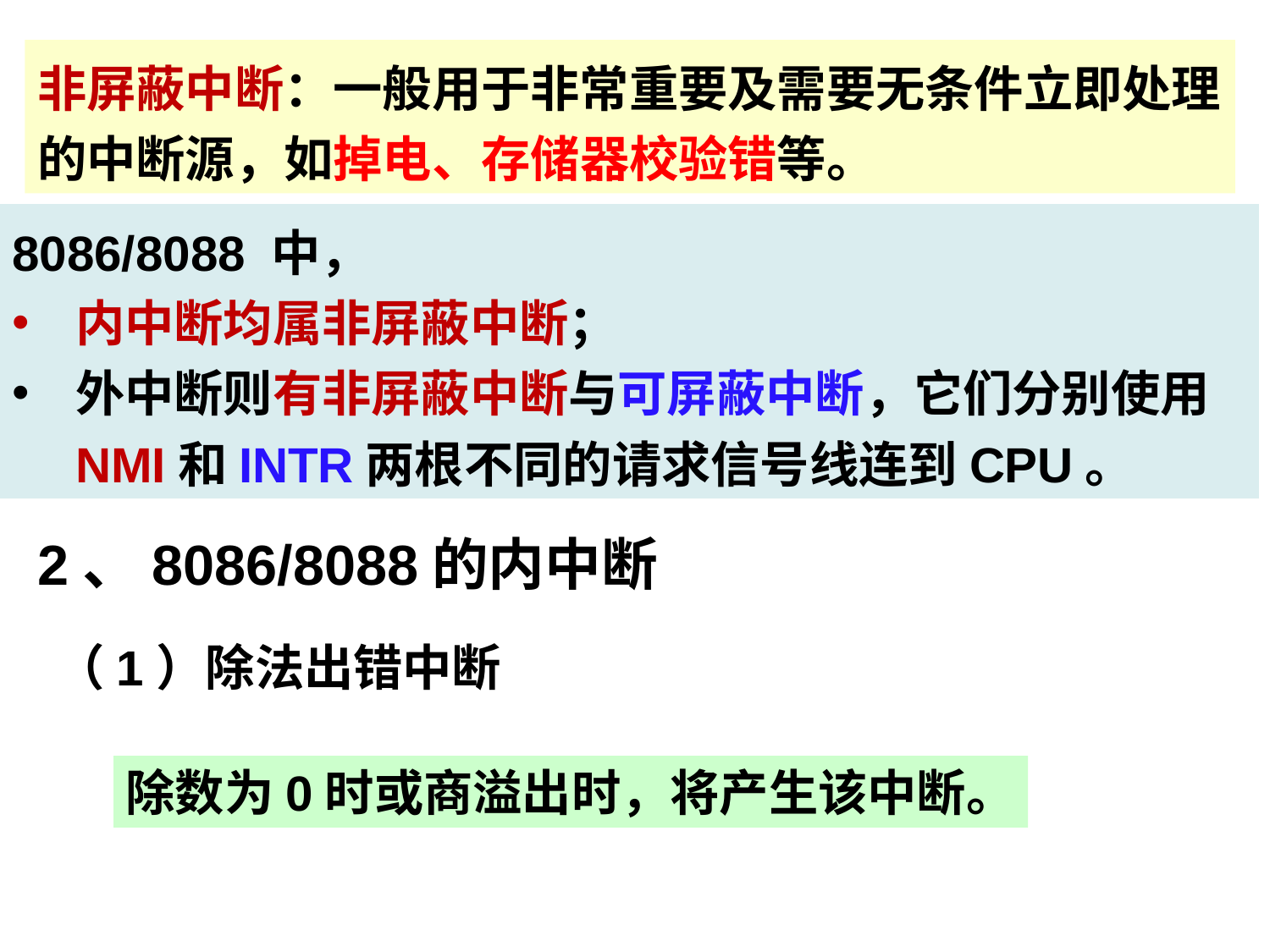

非屏蔽中断：一般用于非常重要及需要无条件立即处理的中断源，如掉电、存储器校验错等。
8086/8088 中，
内中断均属非屏蔽中断；
外中断则有非屏蔽中断与可屏蔽中断，它们分别使用NMI和INTR两根不同的请求信号线连到CPU。
2、8086/8088的内中断
（1）除法出错中断
除数为0时或商溢出时，将产生该中断。
33